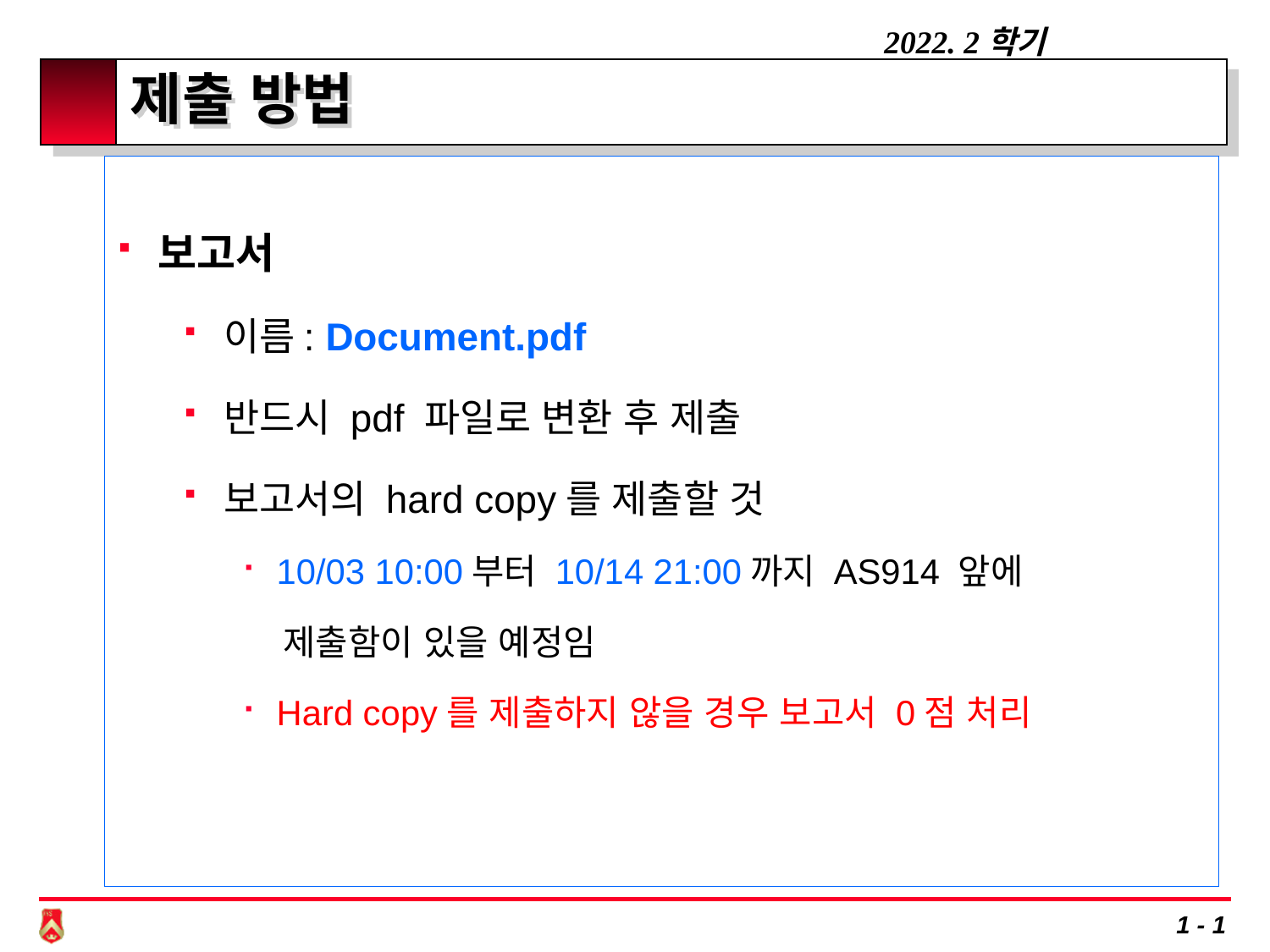

# 제출 방법

보고서
이름: Document.pdf
반드시 pdf 파일로 변환 후 제출
보고서의 hard copy를 제출할 것
10/03 10:00부터 10/14 21:00까지 AS914 앞에
   제출함이 있을 예정임
Hard copy를 제출하지 않을 경우 보고서 0점 처리

1 - 1